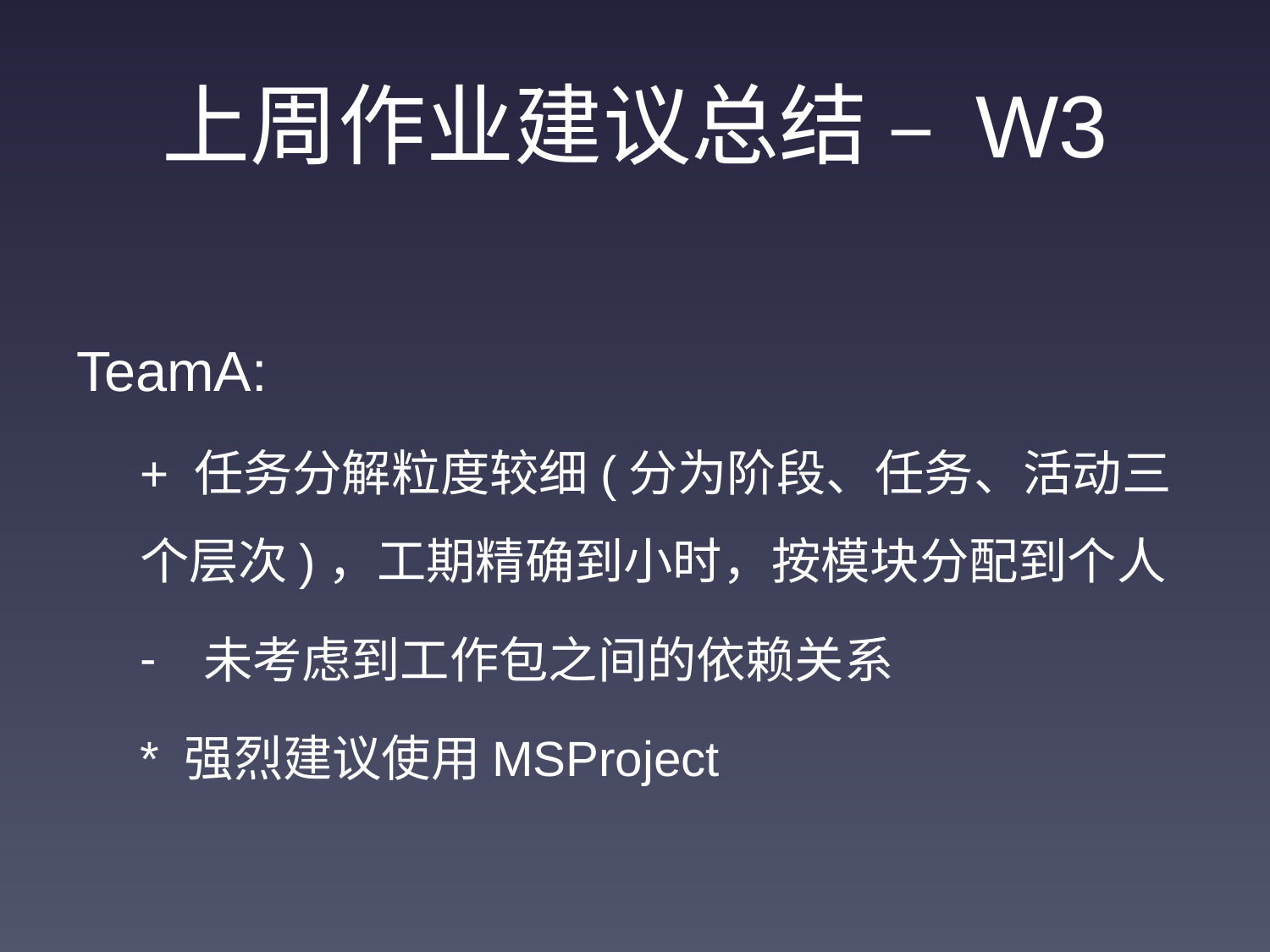

# 上周作业建议总结 – W3
TeamA:
+ 任务分解粒度较细(分为阶段、任务、活动三个层次)，工期精确到小时，按模块分配到个人
未考虑到工作包之间的依赖关系
* 强烈建议使用MSProject